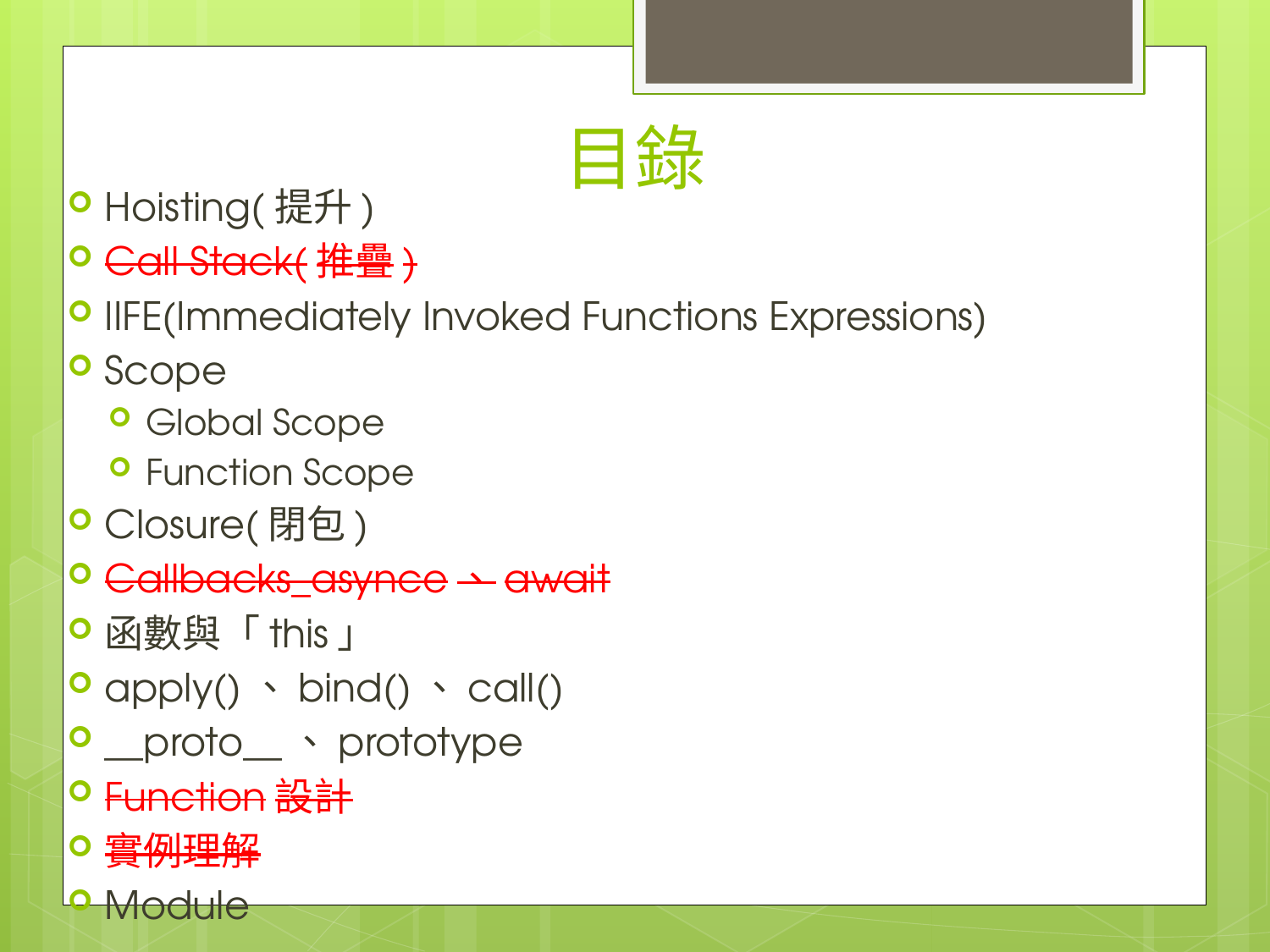

# 目錄
Hoisting(提升)
Call Stack(推疊)
IIFE(Immediately Invoked Functions Expressions)
Scope
Global Scope
Function Scope
Closure(閉包)
Callbacks_asynce、await
函數與「this」
apply()、bind()、call()
__proto__、prototype
Function設計
實例理解
Module